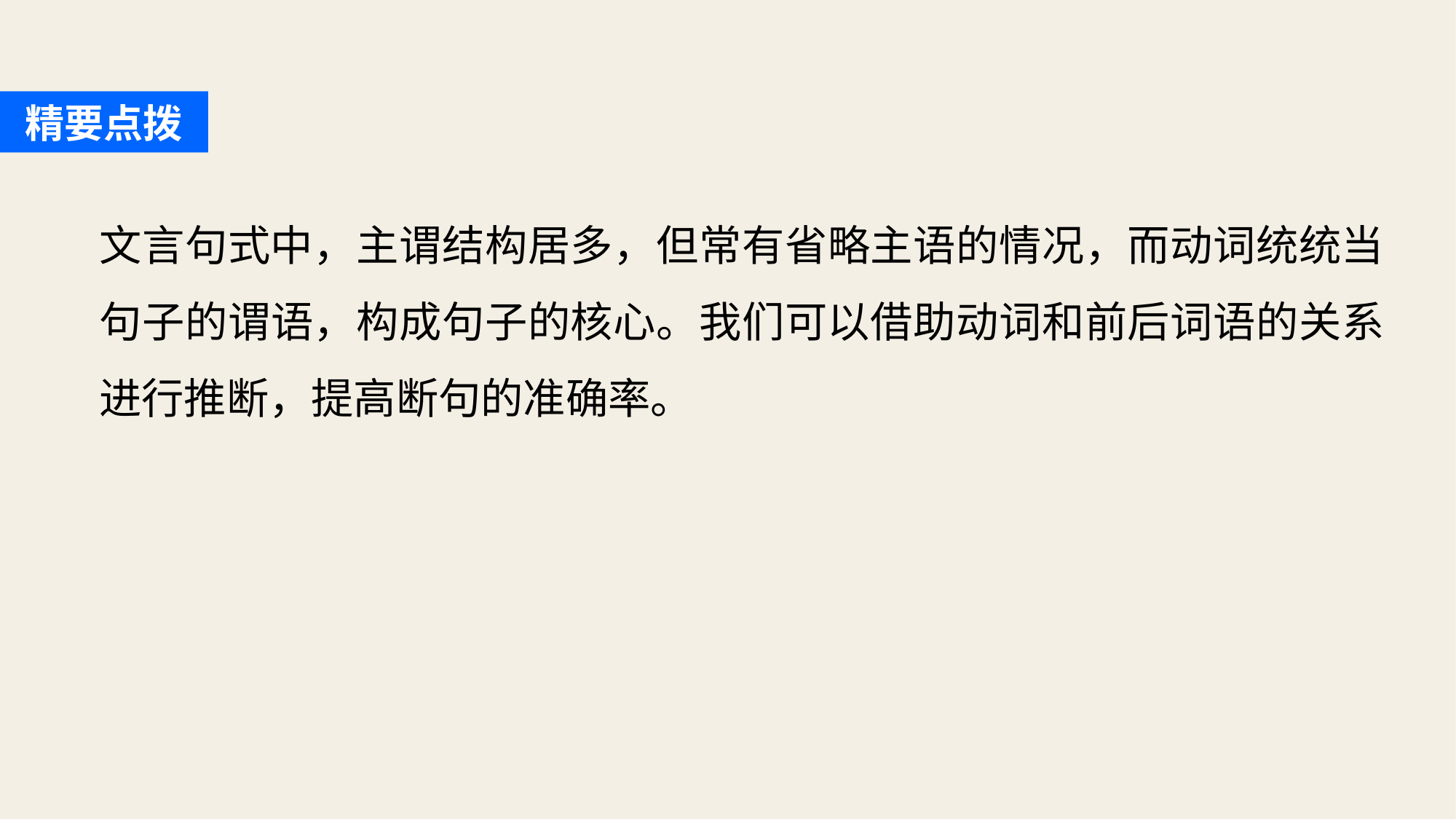

精要点拨
文言句式中，主谓结构居多，但常有省略主语的情况，而动词统统当句子的谓语，构成句子的核心。我们可以借助动词和前后词语的关系进行推断，提高断句的准确率。